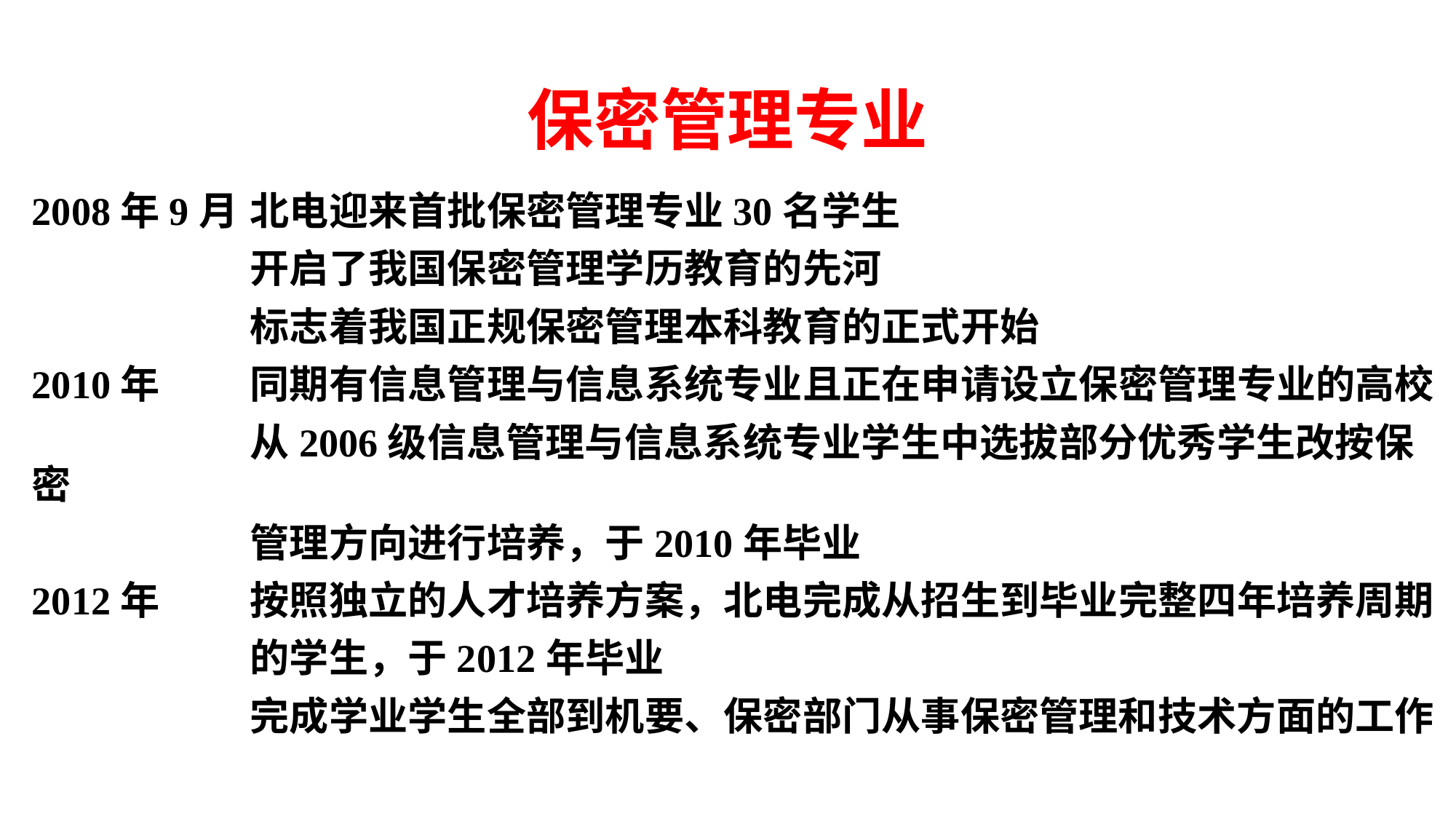

# 保密管理专业
2008年9月	北电迎来首批保密管理专业30名学生
		开启了我国保密管理学历教育的先河
		标志着我国正规保密管理本科教育的正式开始
2010年	同期有信息管理与信息系统专业且正在申请设立保密管理专业的高校
		从2006级信息管理与信息系统专业学生中选拔部分优秀学生改按保密
		管理方向进行培养，于2010年毕业
2012年	按照独立的人才培养方案，北电完成从招生到毕业完整四年培养周期
		的学生，于2012年毕业
		完成学业学生全部到机要、保密部门从事保密管理和技术方面的工作